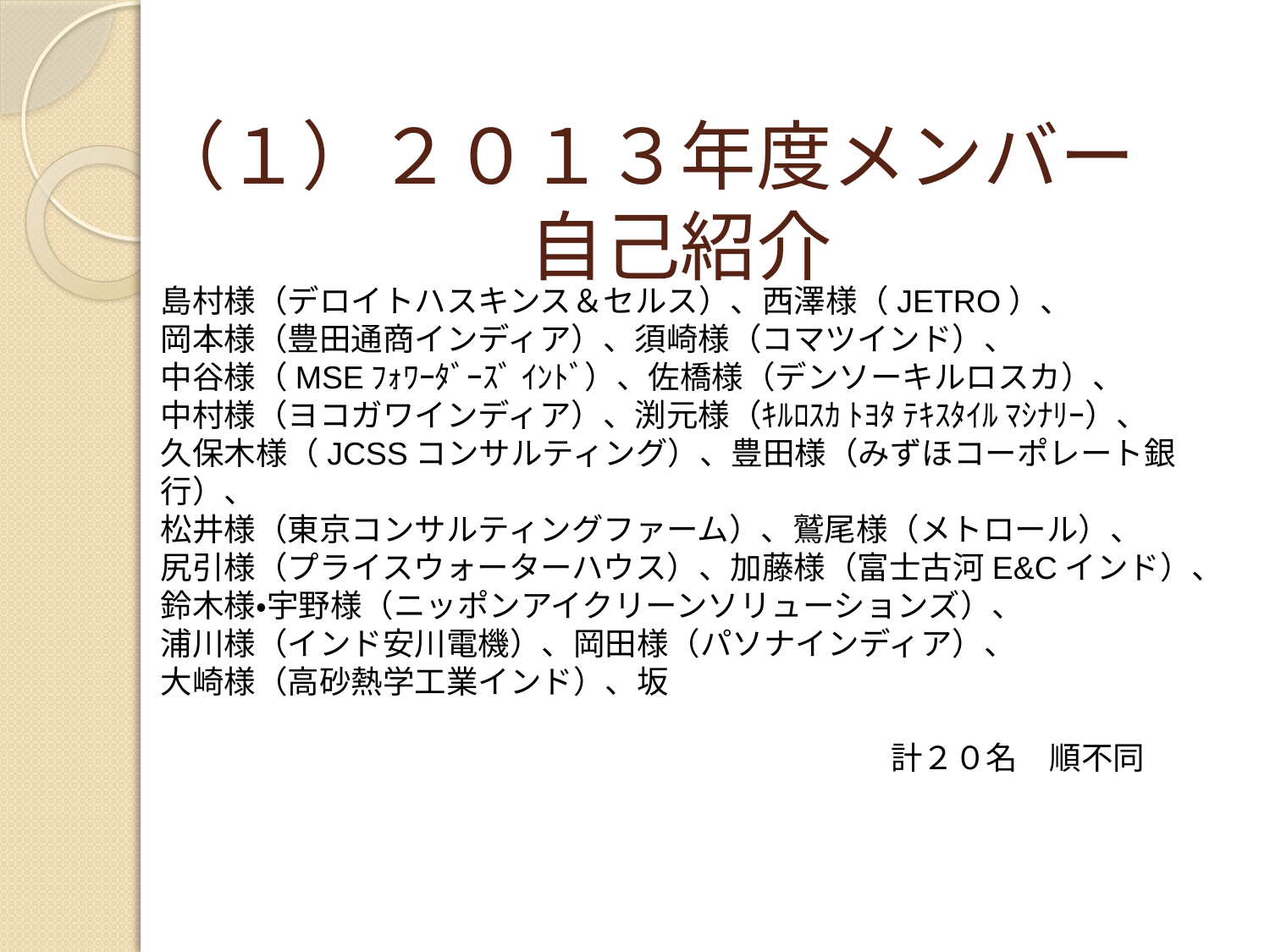

# （１）２０１３年度メンバー 　　　　　自己紹介
島村様（デロイトハスキンス＆セルス）、西澤様（JETRO）、
岡本様（豊田通商インディア）、須崎様（コマツインド）、
中谷様（MSEﾌｫﾜｰﾀﾞｰｽﾞ ｲﾝﾄﾞ）、佐橋様（デンソーキルロスカ）、
中村様（ヨコガワインディア）、渕元様（ｷﾙﾛｽｶ ﾄﾖﾀ ﾃｷｽﾀｲﾙ ﾏｼﾅﾘｰ）、
久保木様（JCSSコンサルティング）、豊田様（みずほコーポレート銀行）、
松井様（東京コンサルティングファーム）、鷲尾様（メトロール）、
尻引様（プライスウォーターハウス）、加藤様（富士古河E&Cインド）、
鈴木様・宇野様（ニッポンアイクリーンソリューションズ）、
浦川様（インド安川電機）、岡田様（パソナインディア）、
大崎様（高砂熱学工業インド）、坂

　　　　　　　　　　　　　　　　　　　　　　　計２０名　順不同